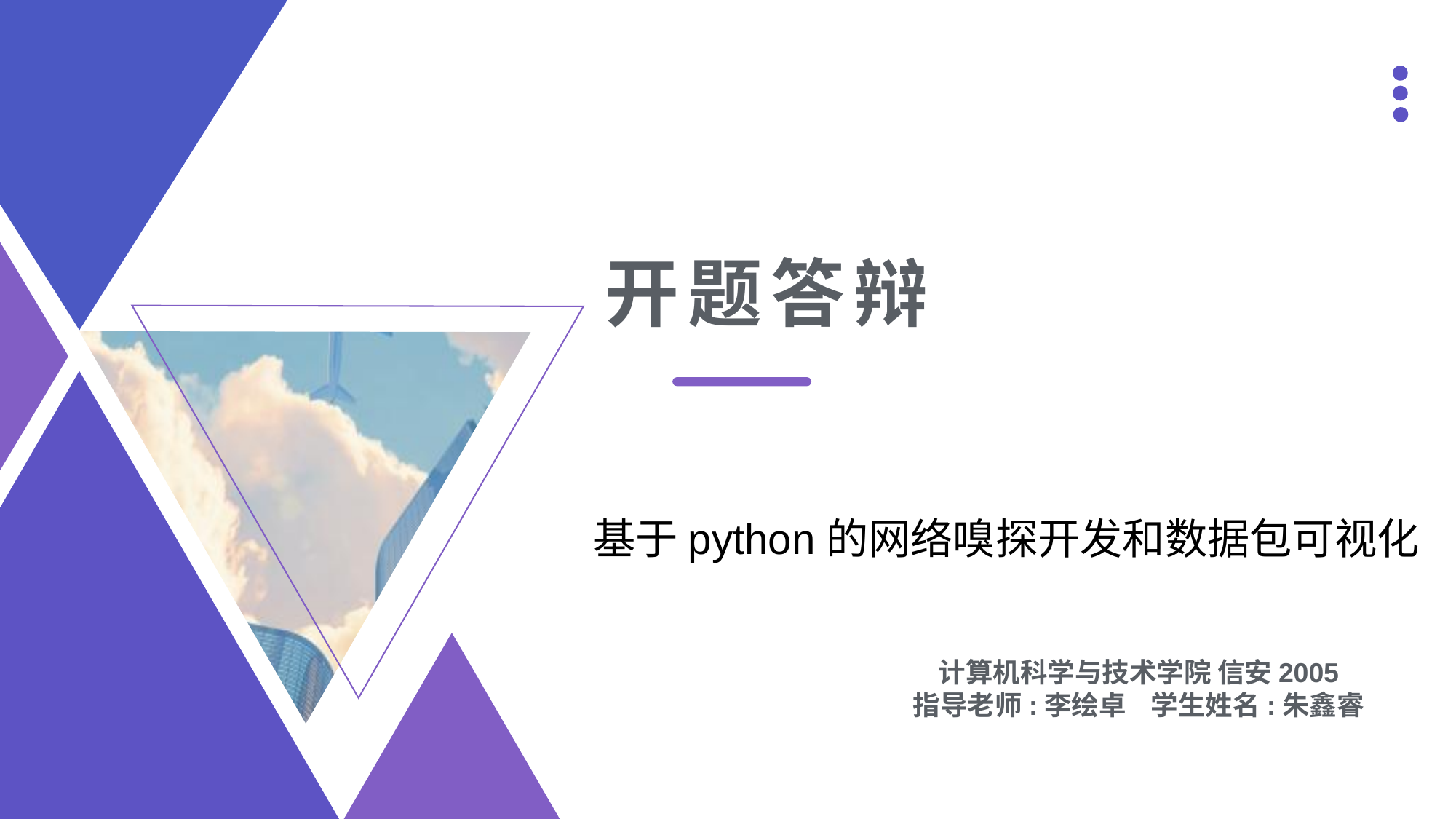

# 开题答辩
基于python的网络嗅探开发和数据包可视化
计算机科学与技术学院 信安2005
指导老师:李绘卓    学生姓名:朱鑫睿